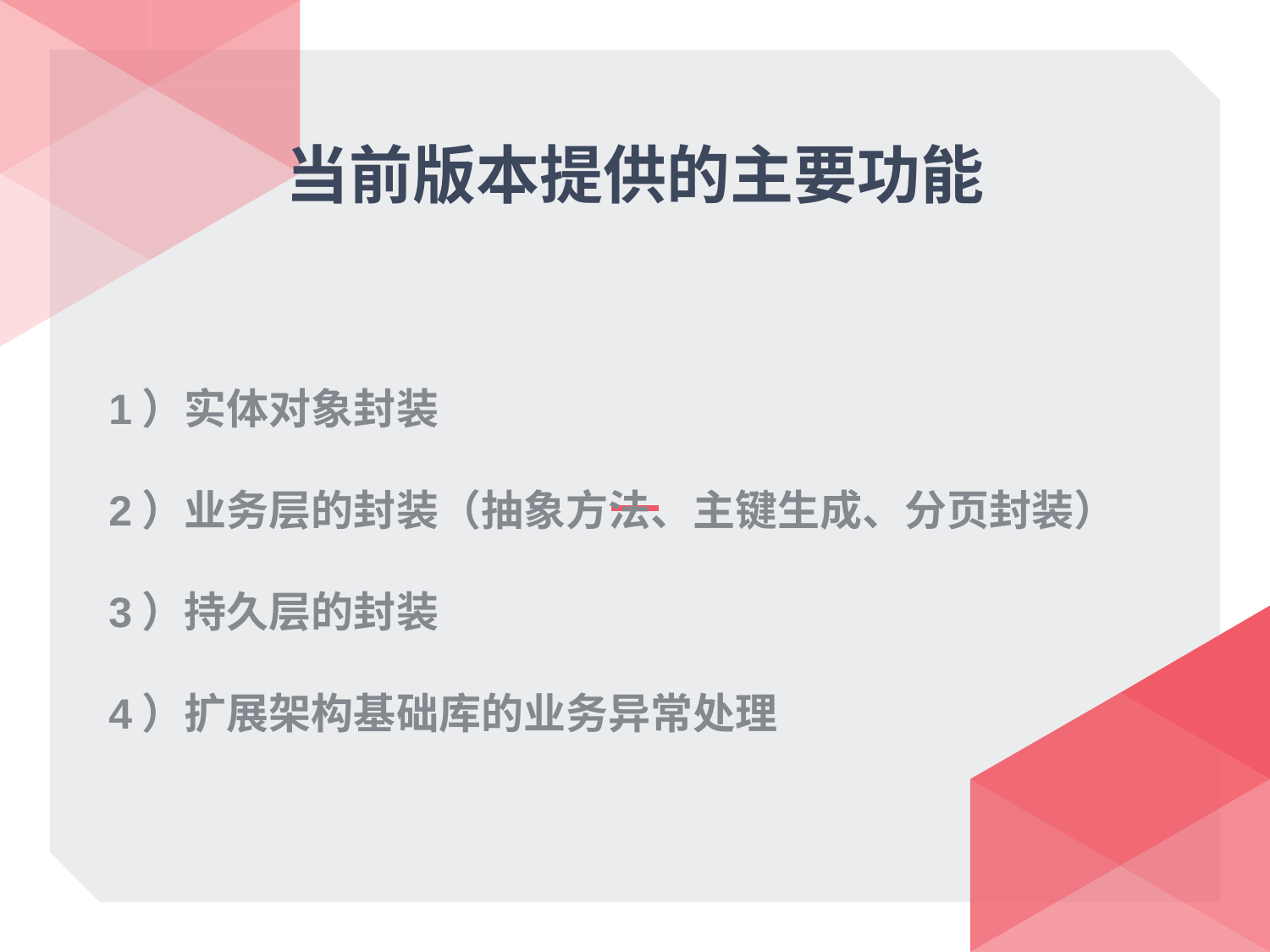

# 当前版本提供的主要功能

  1）实体对象封装
  2）业务层的封装（抽象方法、主键生成、分页封装）
  3）持久层的封装
  4）扩展架构基础库的业务异常处理